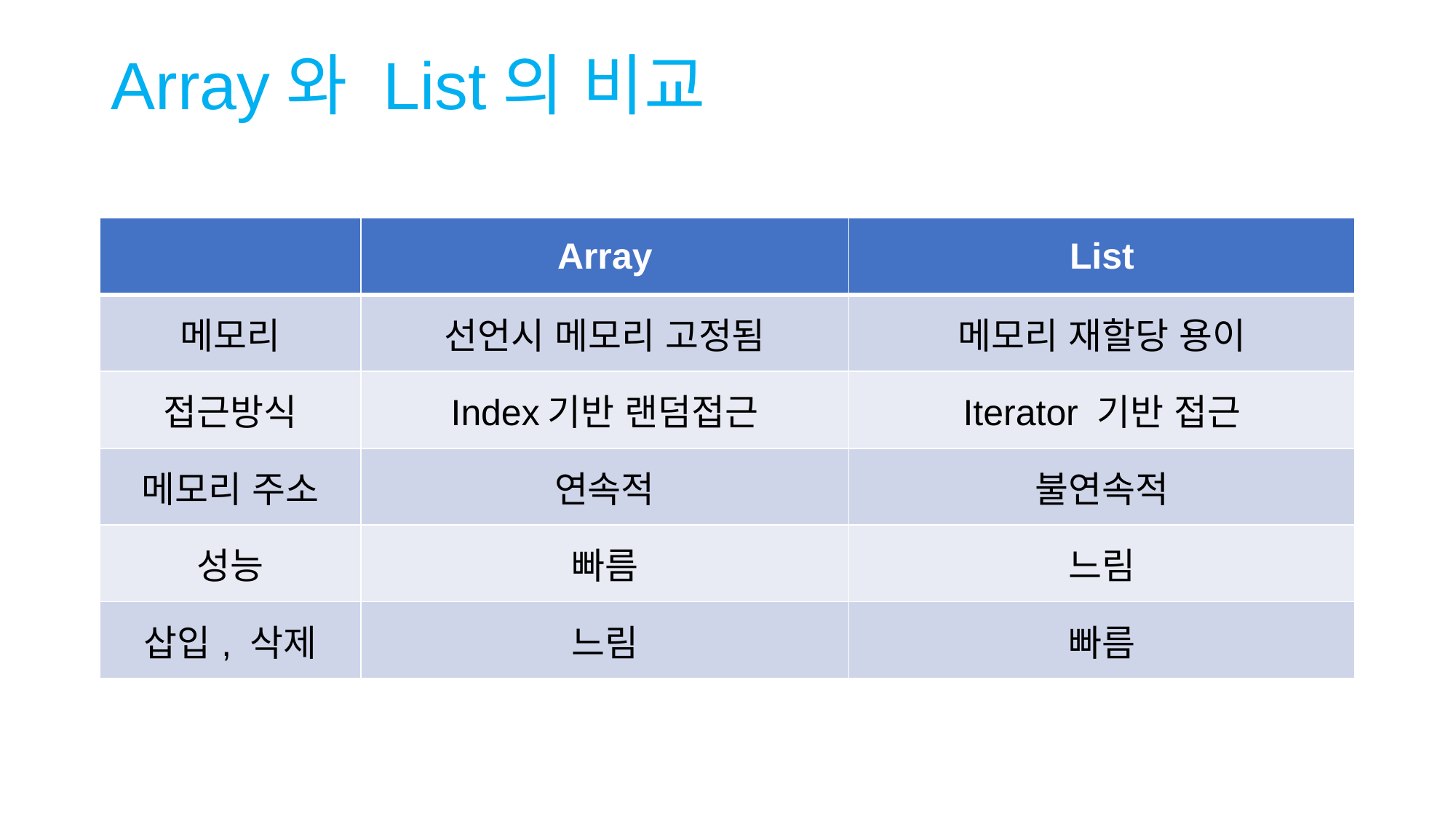

# Array와 List의 비교
|  | Array | List |
| --- | --- | --- |
| 메모리 | 선언시 메모리 고정됨 | 메모리 재할당 용이 |
| 접근방식 | Index기반 랜덤접근 | Iterator 기반 접근 |
| 메모리 주소 | 연속적 | 불연속적 |
| 성능 | 빠름 | 느림 |
| 삽입, 삭제 | 느림 | 빠름 |